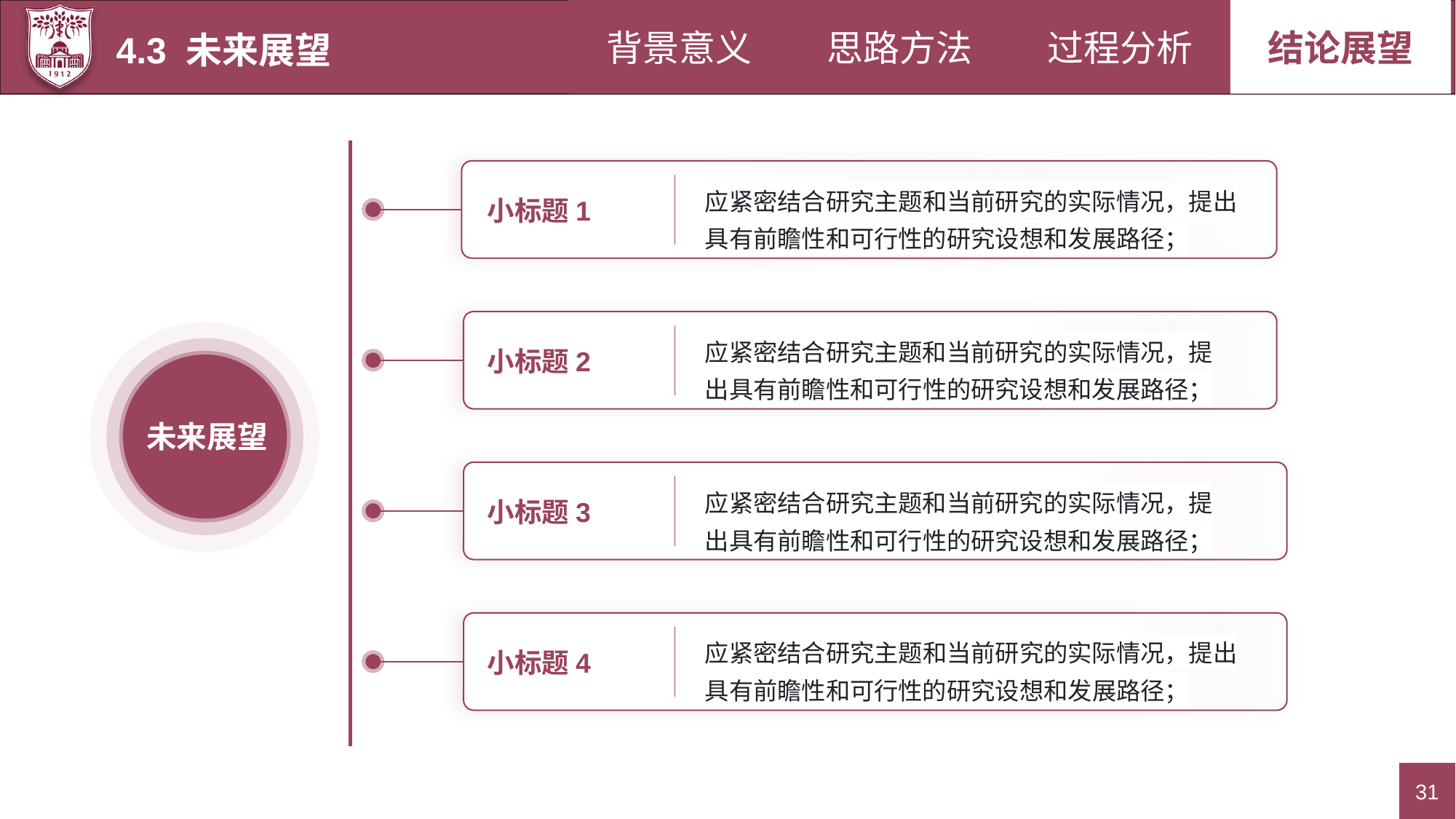

背景意义
过程分析
结论展望

思路方法
4.3 未来展望

应紧密结合研究主题和当前研究的实际情况，提出具有前瞻性和可行性的研究设想和发展路径；
小标题1

应紧密结合研究主题和当前研究的实际情况，提出具有前瞻性和可行性的研究设想和发展路径；
小标题2

未来展望
应紧密结合研究主题和当前研究的实际情况，提出具有前瞻性和可行性的研究设想和发展路径；
小标题3

应紧密结合研究主题和当前研究的实际情况，提出具有前瞻性和可行性的研究设想和发展路径；
小标题4